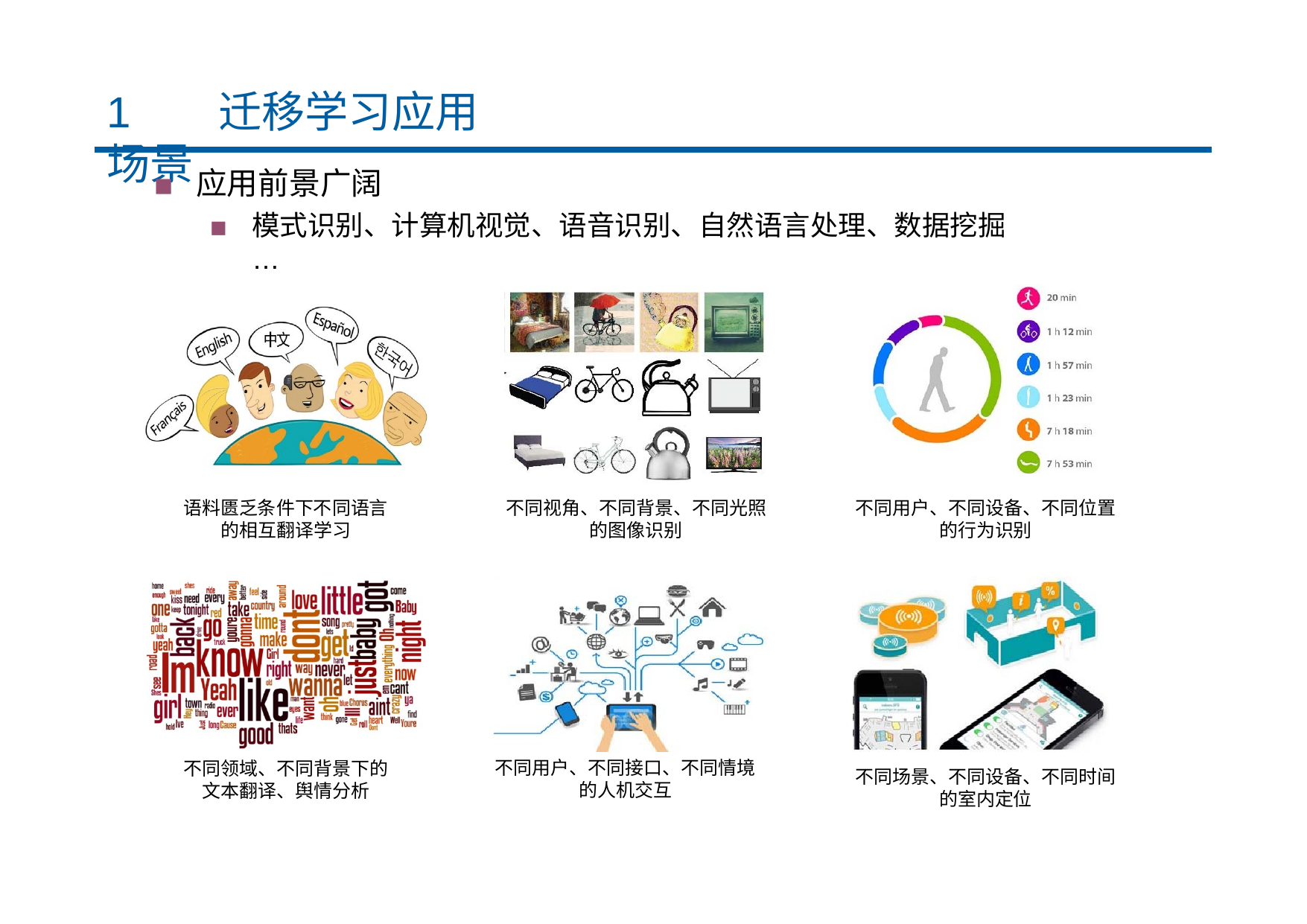

# 1	迁移学习应用场景
应用前景广阔
模式识别、计算机视觉、语音识别、自然语言处理、数据挖掘…

语料匮乏条件下不同语言 的相互翻译学习
不同视角、不同背景、不同光照 的图像识别
不同用户、不同设备、不同位置 的行为识别

不同用户、不同接口、不同情境 的人机交互
不同领域、不同背景下的 文本翻译、舆情分析
不同场景、不同设备、不同时间 的室内定位